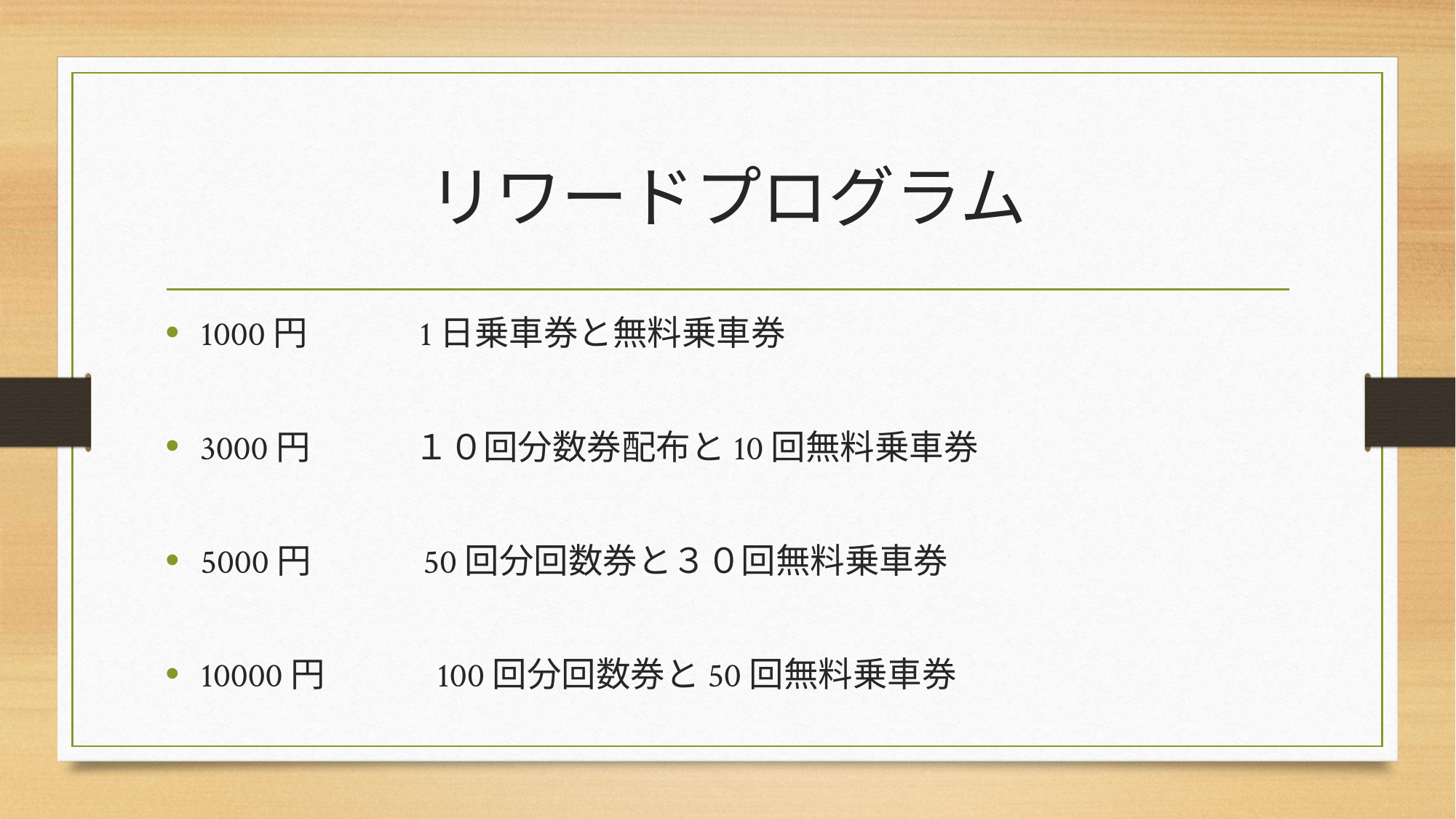

# リワードプログラム
1000円　　　1日乗車券と無料乗車券

3000円　　　１０回分数券配布と10回無料乗車券

5000円　　　50回分回数券と３０回無料乗車券

10000円　　　100回分回数券と50回無料乗車券